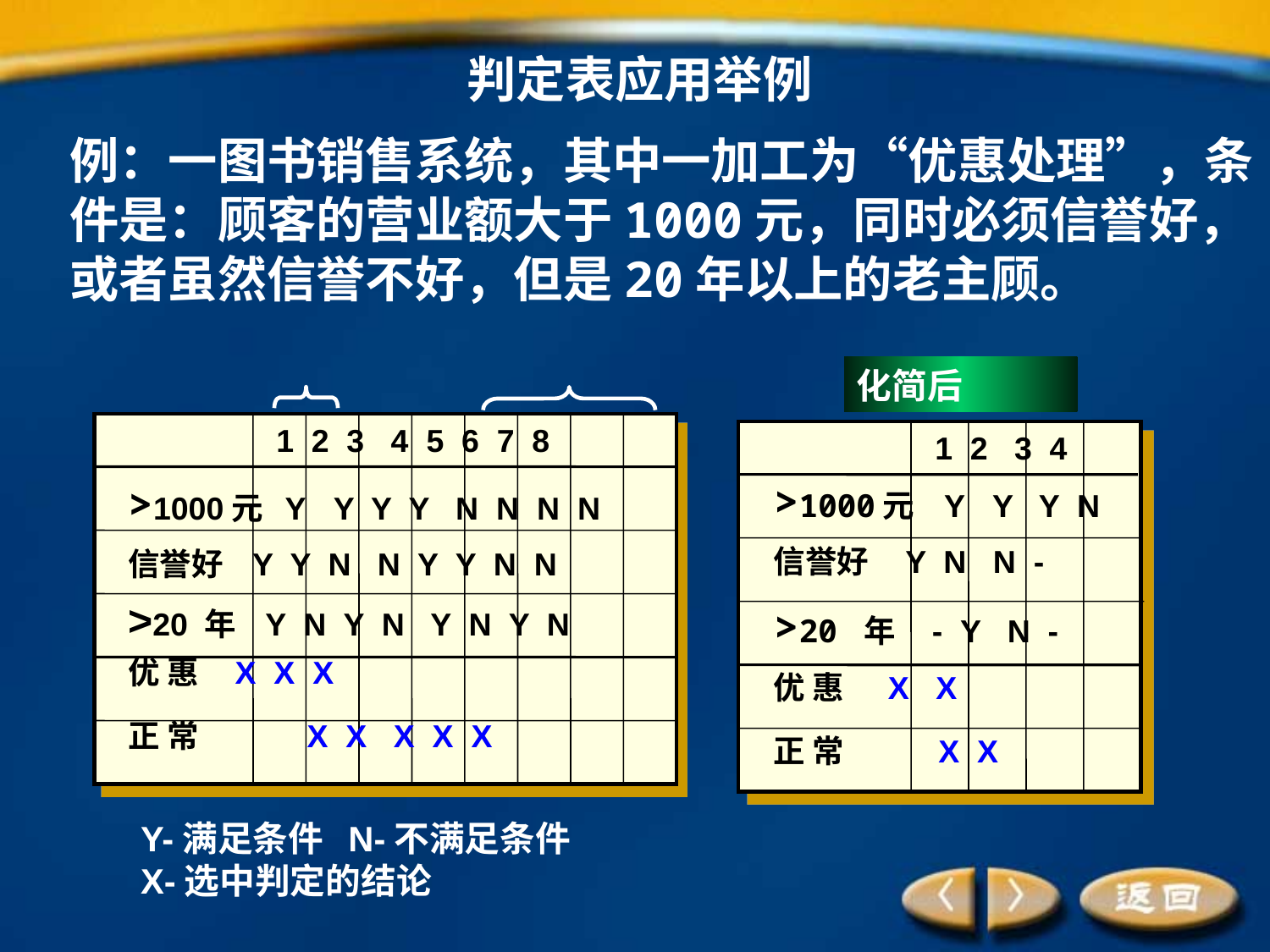

判定表应用举例
例：一图书销售系统，其中一加工为“优惠处理”，条件是：顾客的营业额大于1000元，同时必须信誉好，或者虽然信誉不好，但是20年以上的老主顾。

化简后
1  2   3  4

>1000元   Y  Y   Y  N
信誉好    Y  N   N  -
>20 年    -  Y   N  -
优 惠     X   X
正 常            X  X

1  2  3   4  5  6  7  8

>1000元  Y  Y  Y  Y   N  N  N  N
信誉好   Y  Y  N   N  Y  Y  N  N
>20 年   Y  N  Y  N   Y  N  Y  N
优 惠    X  X  X
正 常              X  X   X  X  X

Y-满足条件  N-不满足条件
X-选中判定的结论